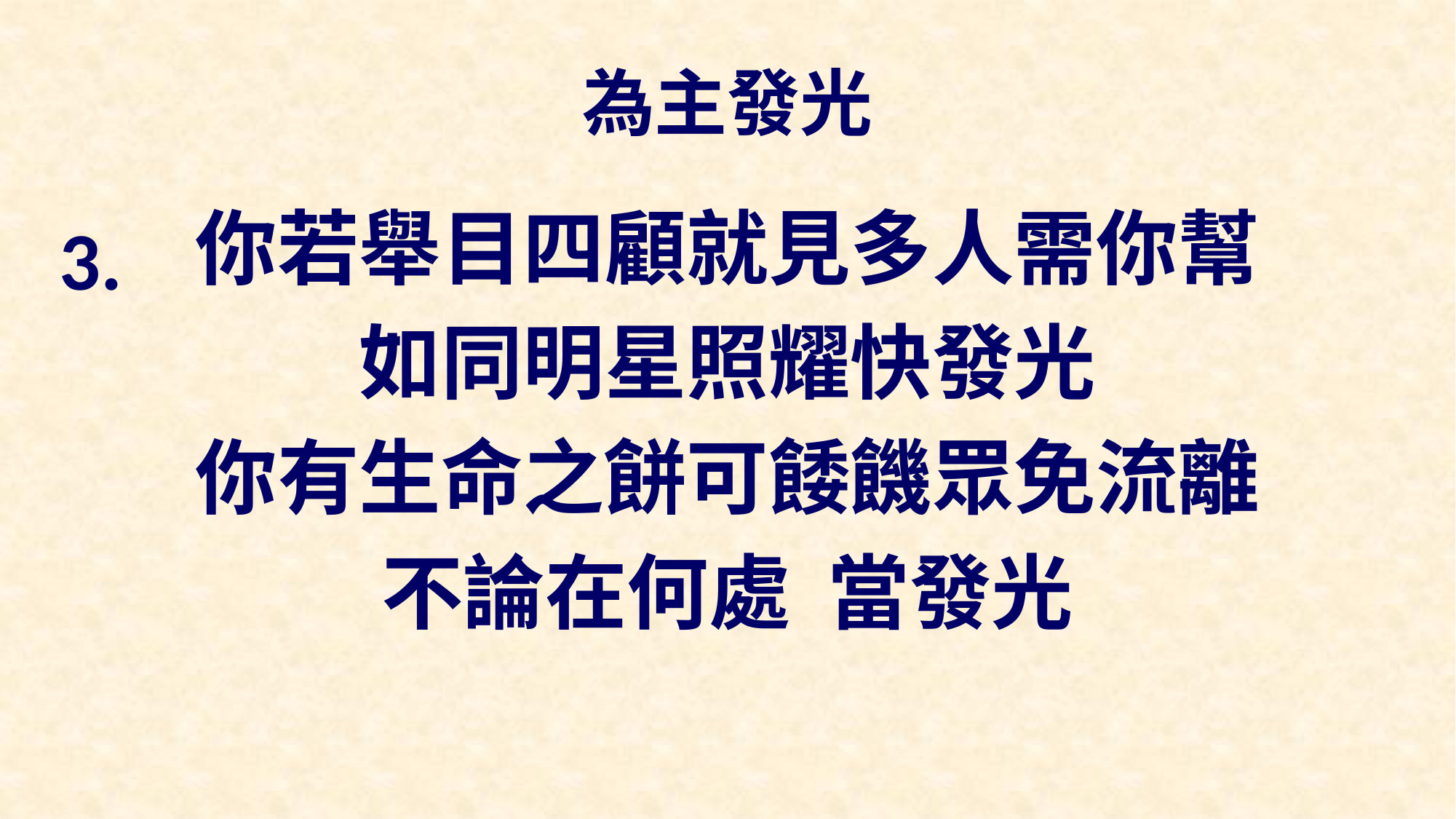

# 為主發光
你若舉目四顧就見多人需你幫
如同明星照耀快發光
你有生命之餅可餧饑眾免流離
不論在何處  當發光
3.